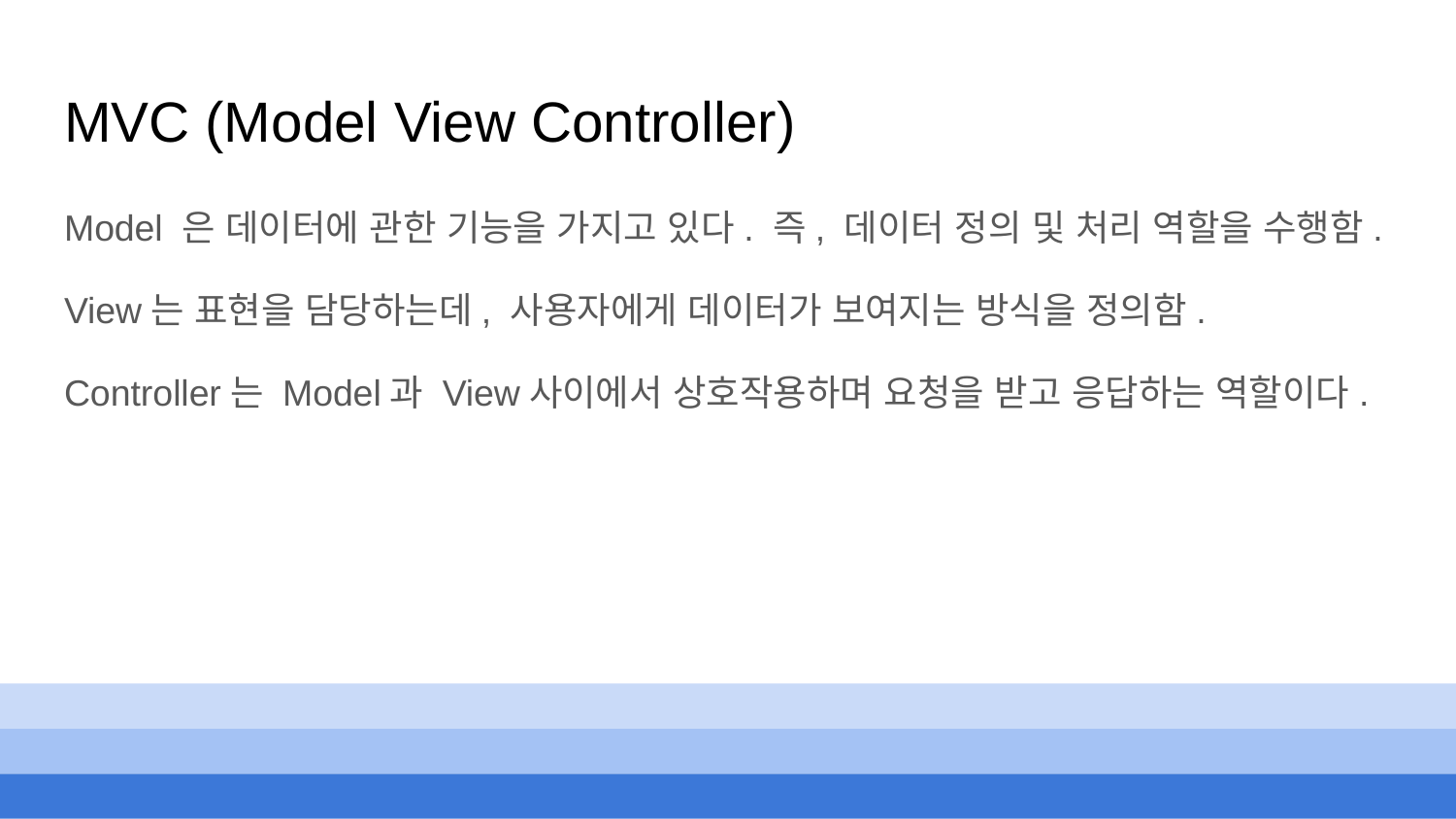

# MVC (Model View Controller)
Model 은 데이터에 관한 기능을 가지고 있다. 즉, 데이터 정의 및 처리 역할을 수행함.
View는 표현을 담당하는데, 사용자에게 데이터가 보여지는 방식을 정의함.
Controller는 Model과 View사이에서 상호작용하며 요청을 받고 응답하는 역할이다.